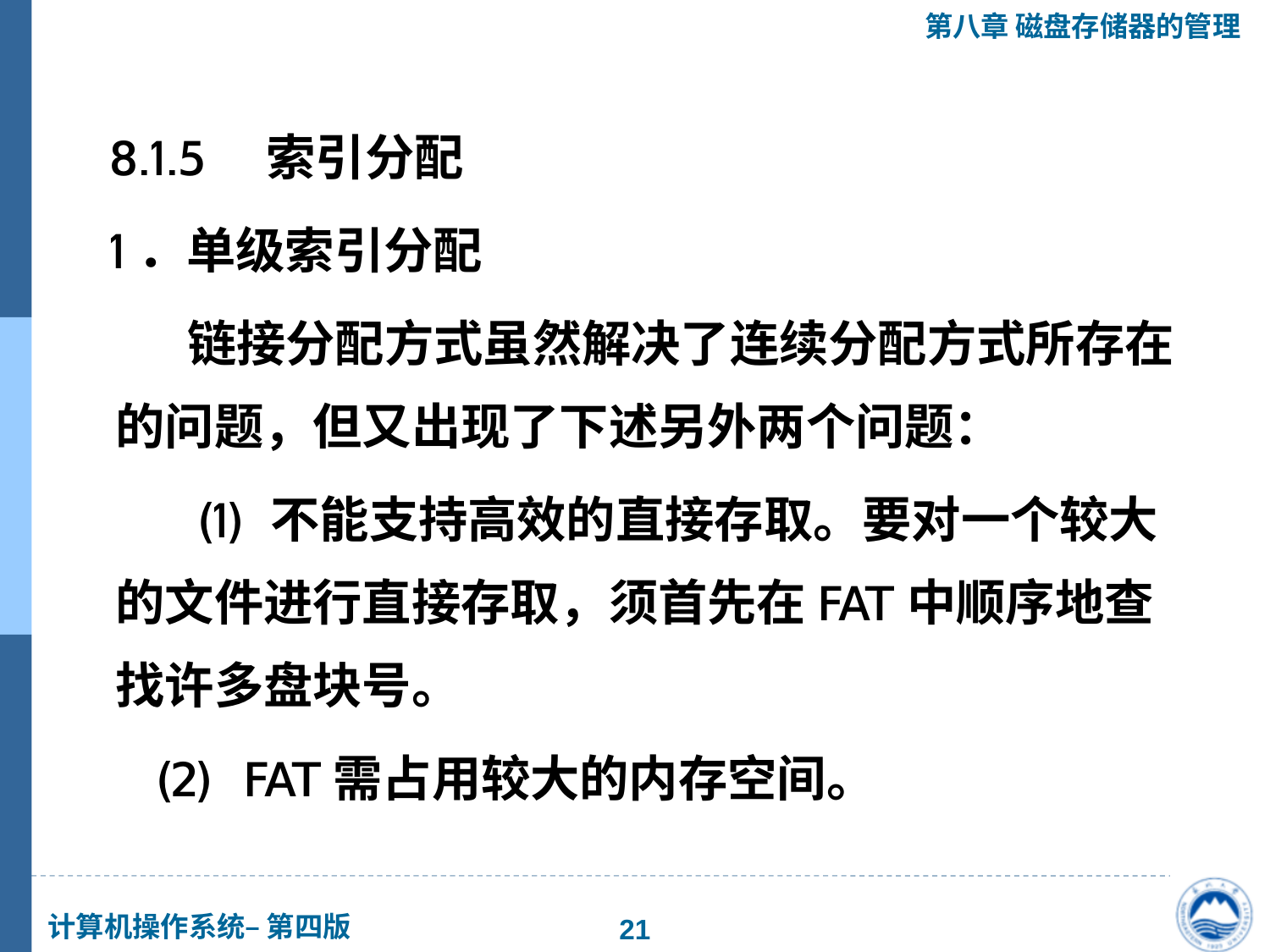

8.1.5　索引分配
  1．单级索引分配
　　 链接分配方式虽然解决了连续分配方式所存在的问题，但又出现了下述另外两个问题：
　　 (1) 不能支持高效的直接存取。要对一个较大的文件进行直接存取，须首先在FAT中顺序地查找许多盘块号。
     (2)  FAT需占用较大的内存空间。